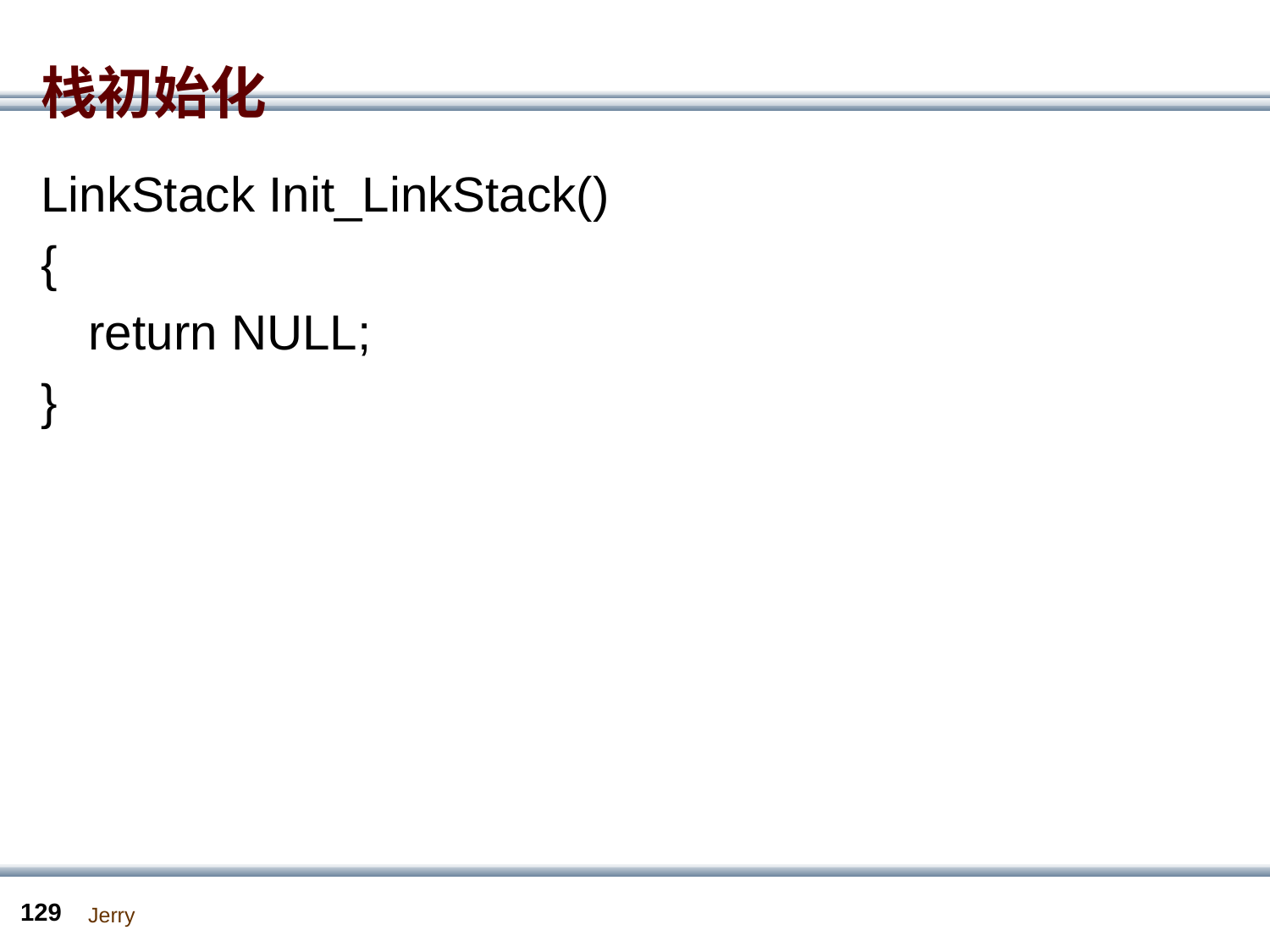

# 栈初始化
LinkStack Init_LinkStack()
{
	return NULL;
}